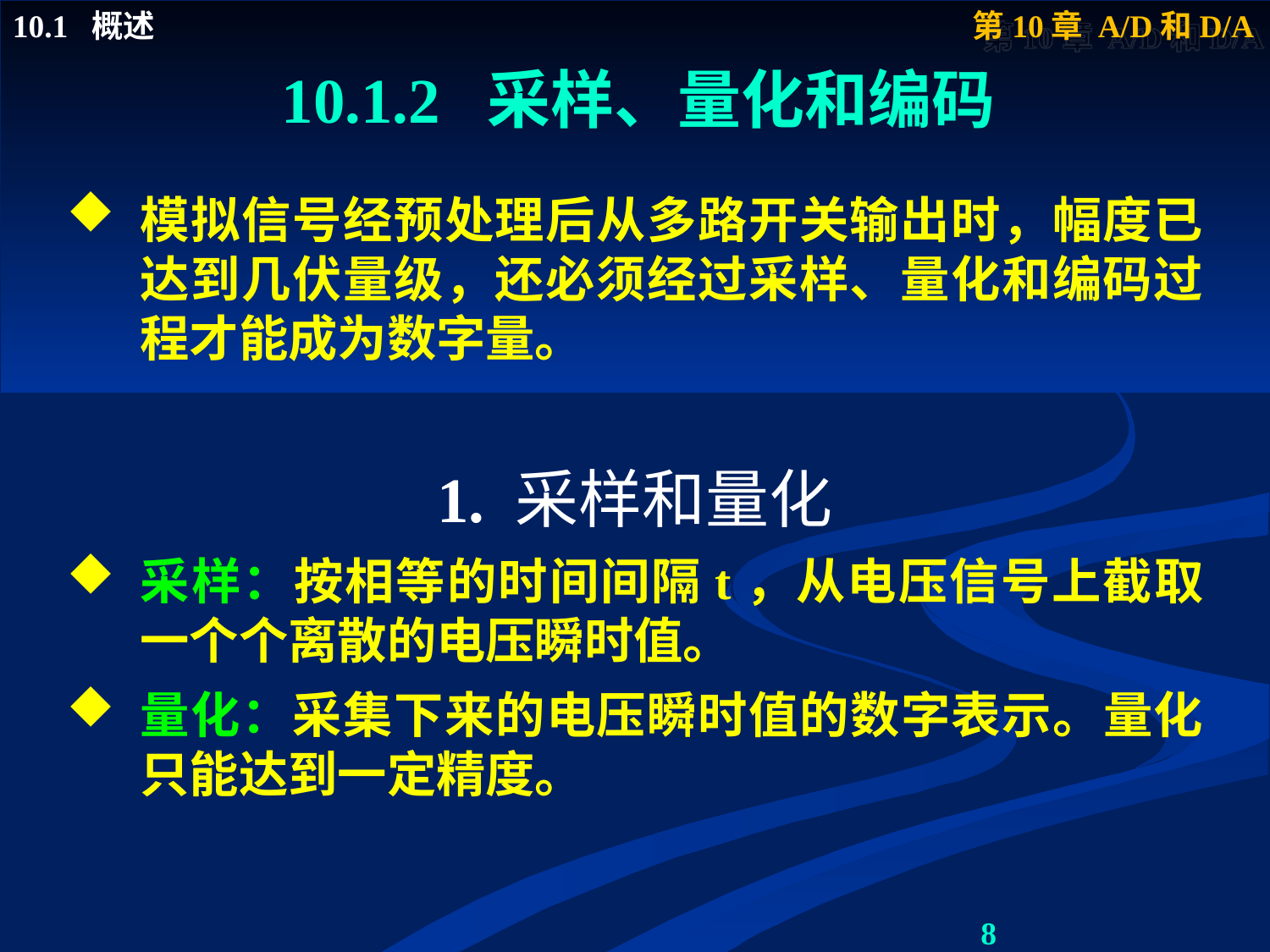

# 10.1.2  采样、量化和编码
模拟信号经预处理后从多路开关输出时，幅度已达到几伏量级，还必须经过采样、量化和编码过程才能成为数字量。

1. 采样和量化
采样：按相等的时间间隔t，从电压信号上截取一个个离散的电压瞬时值。
量化：采集下来的电压瞬时值的数字表示。量化只能达到一定精度。